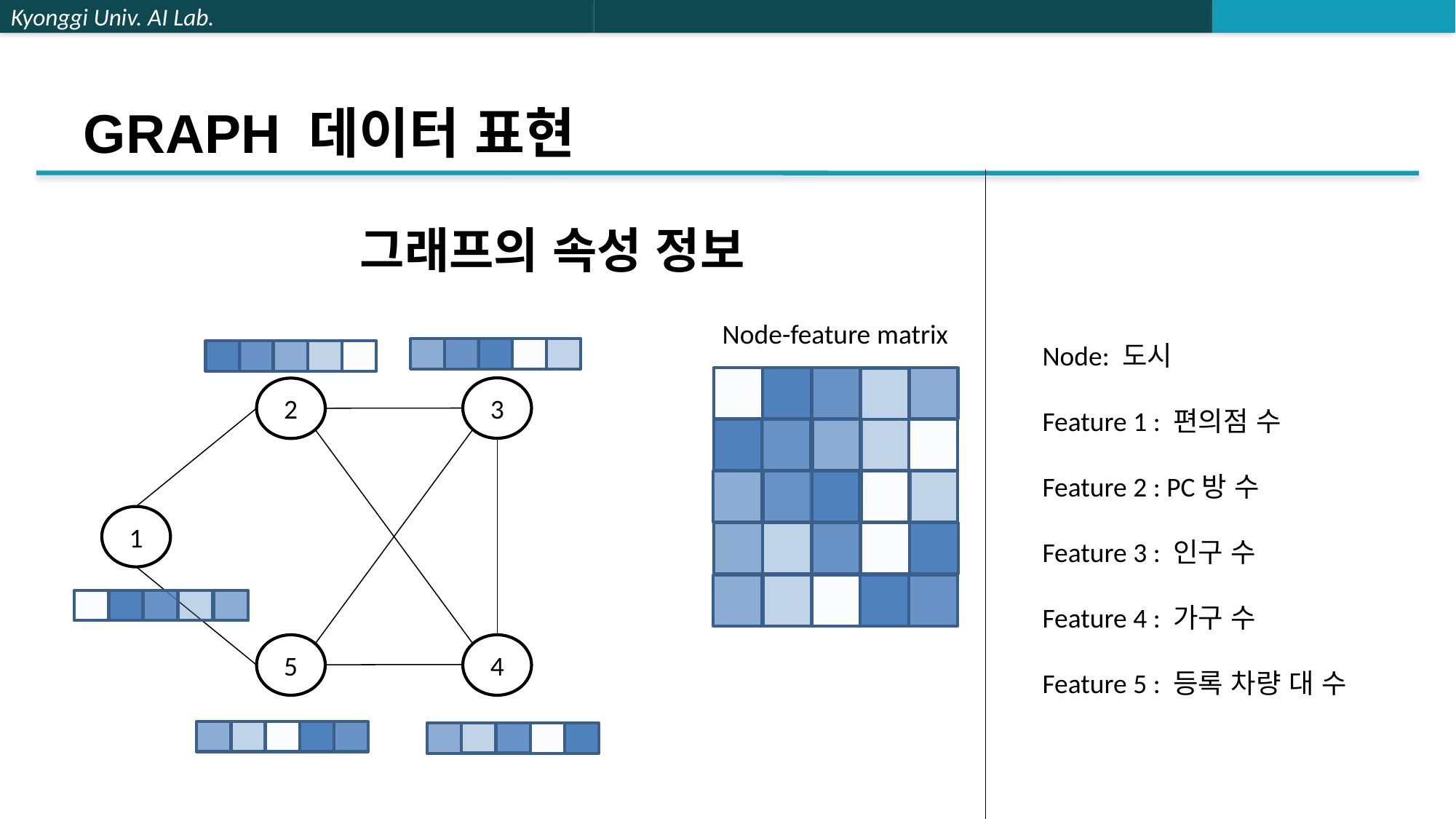

# GRAPH 데이터 표현
그래프의 속성 정보
Node-feature matrix
Node: 도시

Feature 1 : 편의점 수

Feature 2 : PC방 수

Feature 3 : 인구 수

Feature 4 : 가구 수

Feature 5 : 등록 차량 대 수

3
2
1

5
4